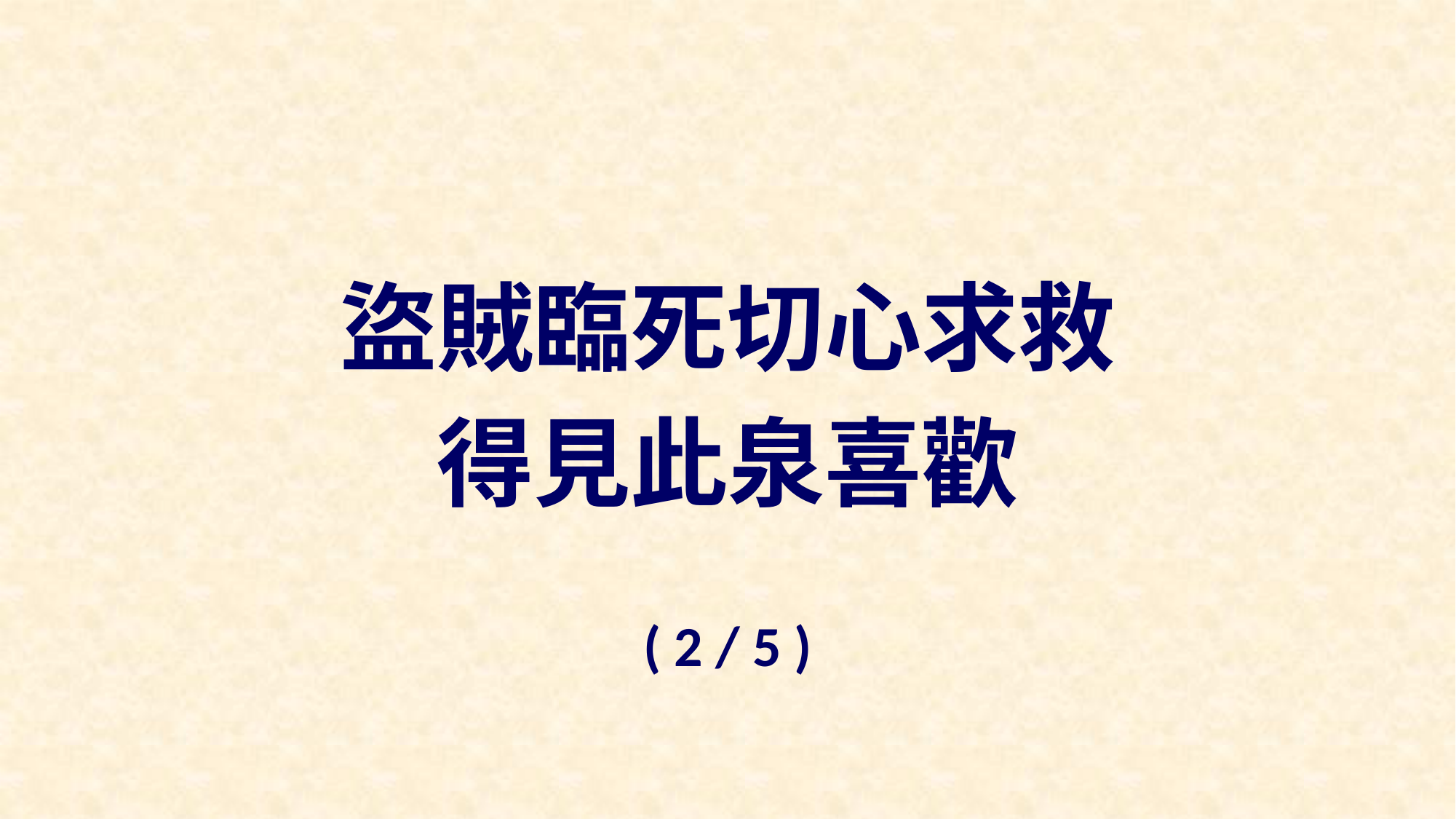

盜賊臨死切心求救
得見此泉喜歡
( 2 / 5 )